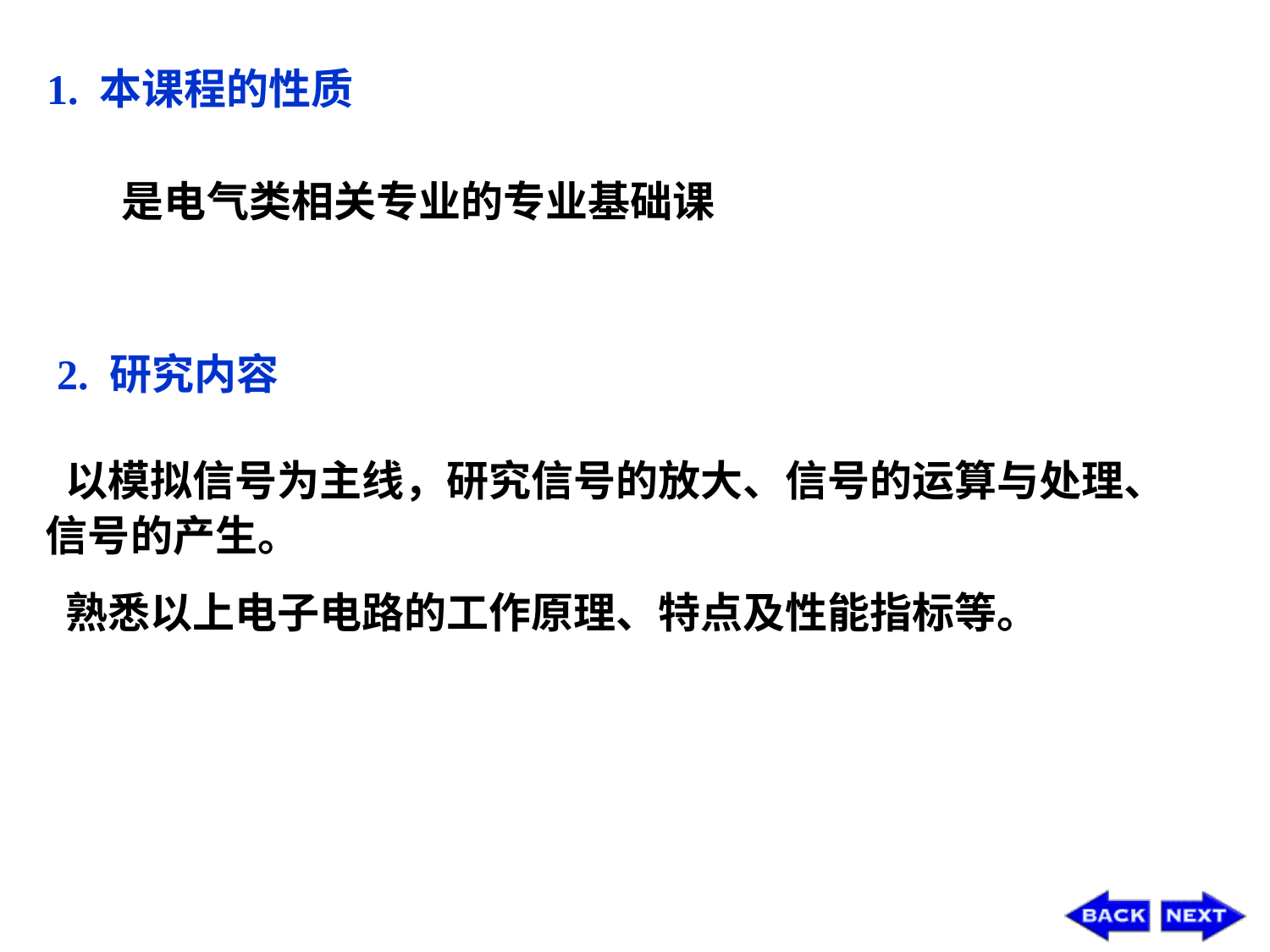

1. 本课程的性质
是电气类相关专业的专业基础课
2. 研究内容
 以模拟信号为主线，研究信号的放大、信号的运算与处理、信号的产生。
 熟悉以上电子电路的工作原理、特点及性能指标等。